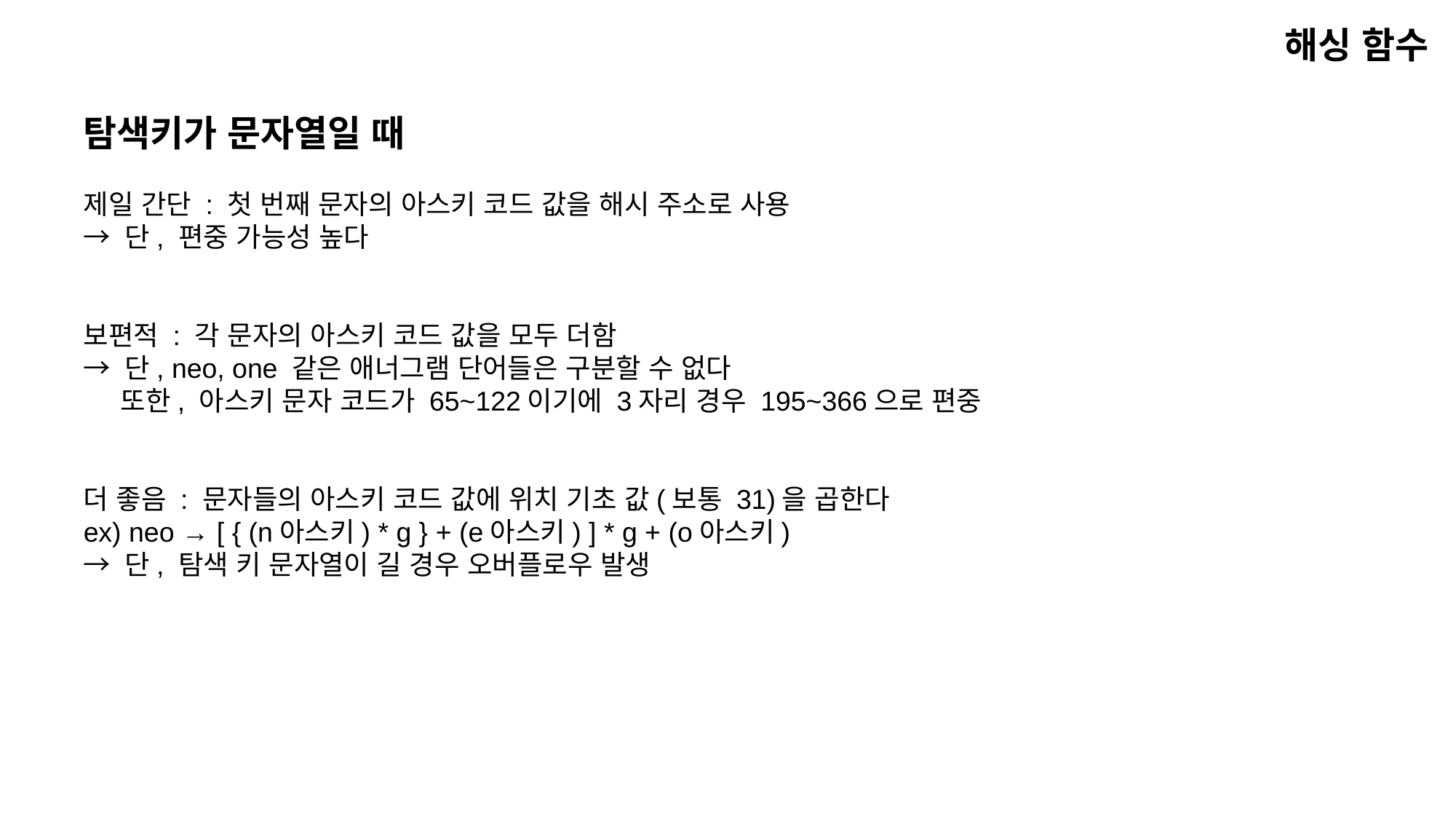

해싱 함수
탐색키가 문자열일 때

제일 간단 : 첫 번째 문자의 아스키 코드 값을 해시 주소로 사용
→ 단, 편중 가능성 높다

보편적 : 각 문자의 아스키 코드 값을 모두 더함
→ 단, neo, one 같은 애너그램 단어들은 구분할 수 없다
    또한, 아스키 문자 코드가 65~122이기에 3자리 경우 195~366으로 편중

더 좋음 : 문자들의 아스키 코드 값에 위치 기초 값(보통 31)을 곱한다
ex) neo → [ { (n아스키) * g } + (e아스키) ] * g + (o아스키)
→ 단, 탐색 키 문자열이 길 경우 오버플로우 발생